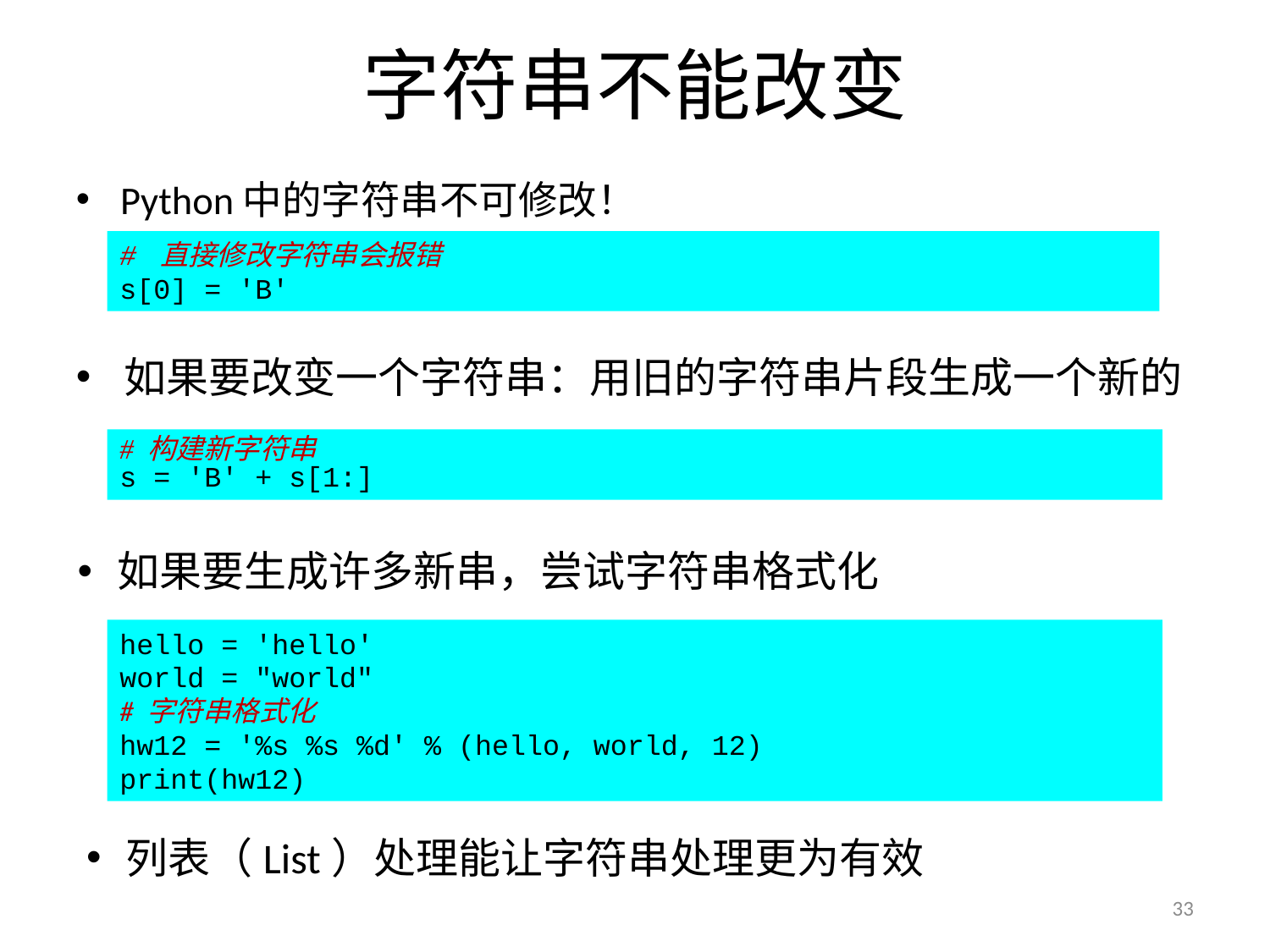

# 字符串不能改变
Python中的字符串不可修改！
# 直接修改字符串会报错
s[0] = 'B'
如果要改变一个字符串：用旧的字符串片段生成一个新的
# 构建新字符串
s = 'B' + s[1:]
如果要生成许多新串，尝试字符串格式化
hello = 'hello'
world = "world"
# 字符串格式化
hw12 = '%s %s %d' % (hello, world, 12)
print(hw12)
列表（List）处理能让字符串处理更为有效
33